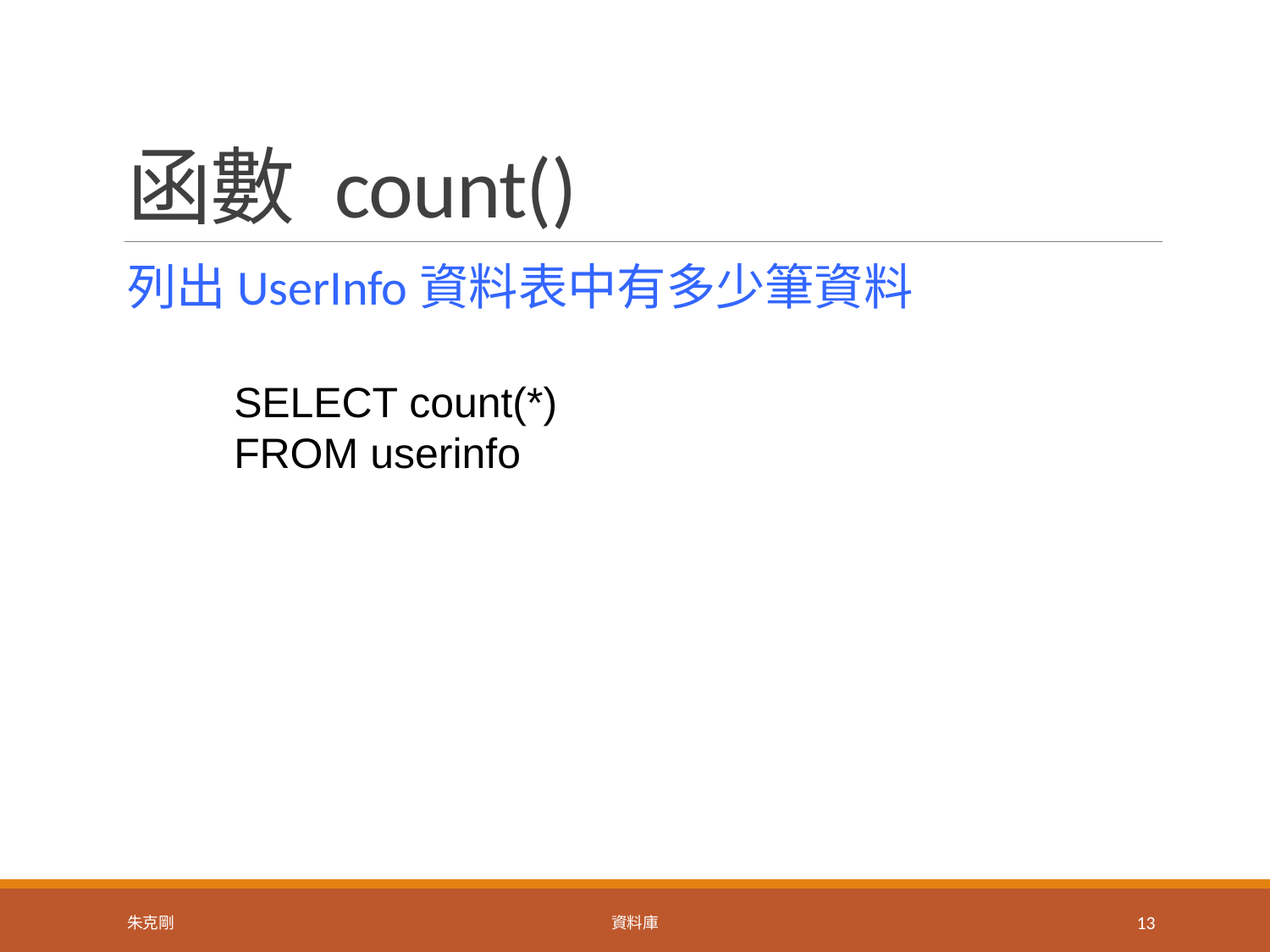

# 函數 count()
列出UserInfo資料表中有多少筆資料

SELECT count(*)
FROM userinfo
朱克剛
資料庫
13